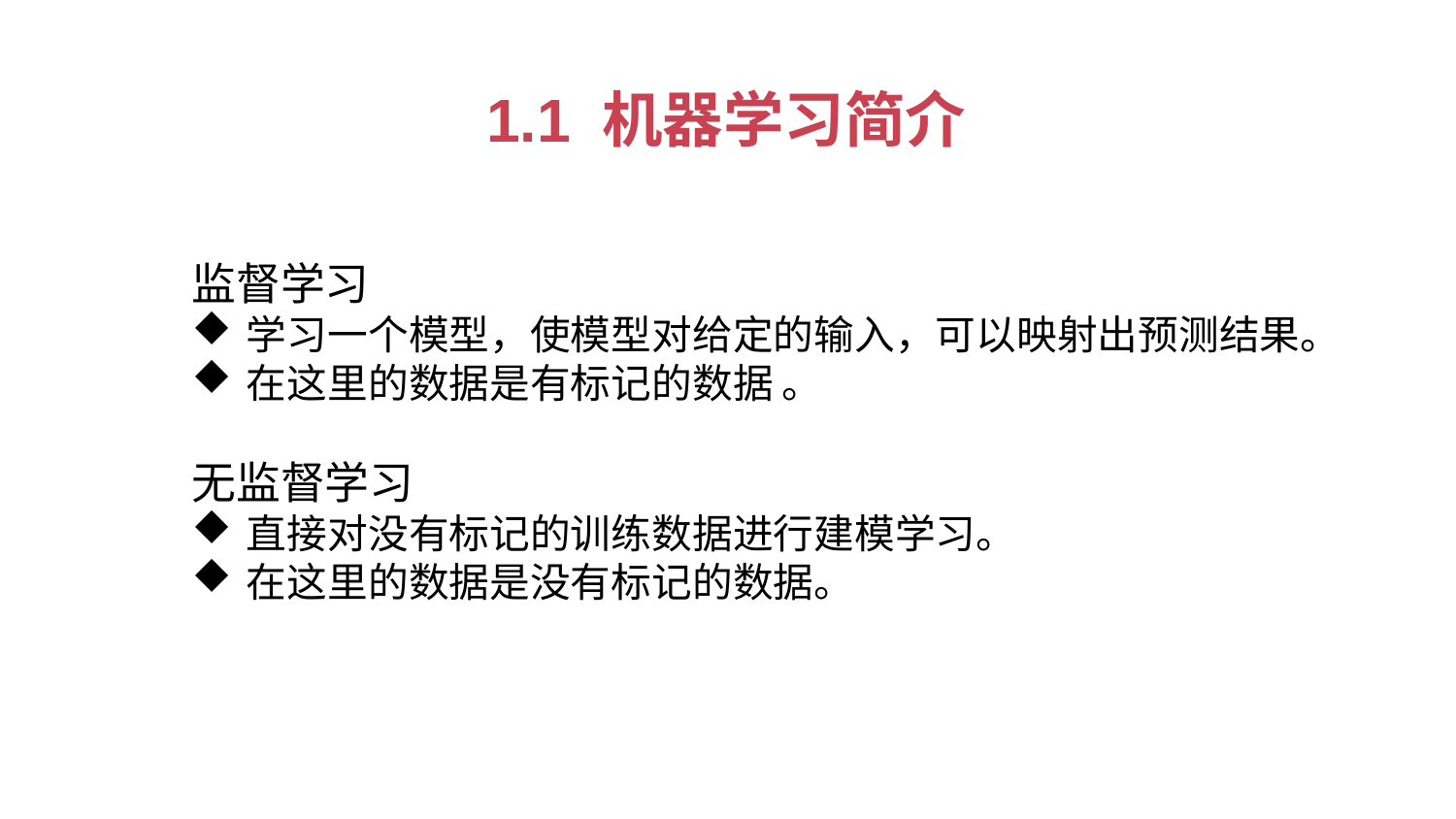

1.1 机器学习简介
监督学习
学习一个模型，使模型对给定的输入，可以映射出预测结果。
在这里的数据是有标记的数据 。

无监督学习
直接对没有标记的训练数据进行建模学习。
在这里的数据是没有标记的数据。